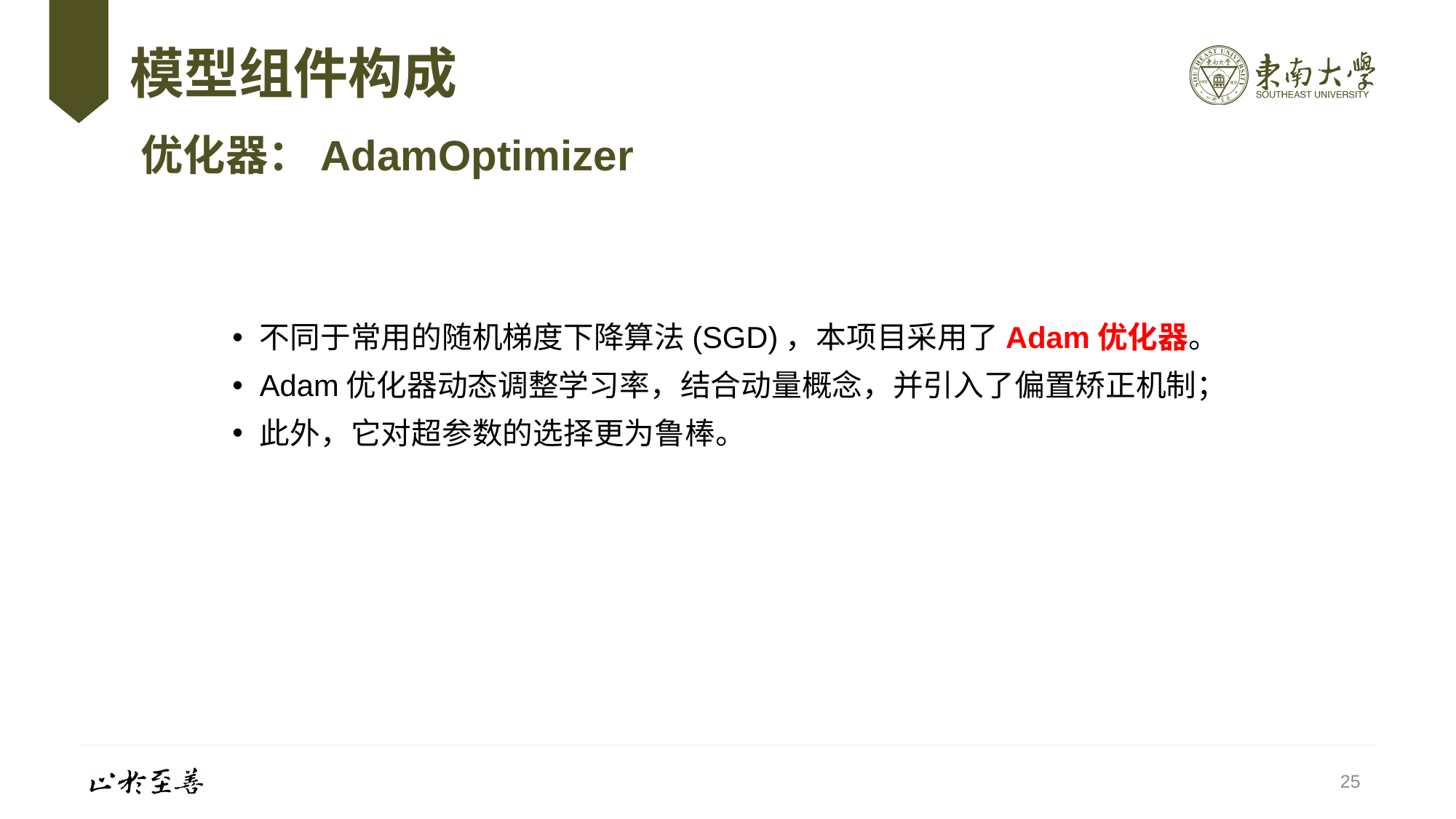

# 模型组件构成
优化器：AdamOptimizer
不同于常用的随机梯度下降算法(SGD)，本项目采用了Adam优化器。
Adam优化器动态调整学习率，结合动量概念，并引入了偏置矫正机制；
此外，它对超参数的选择更为鲁棒。
25